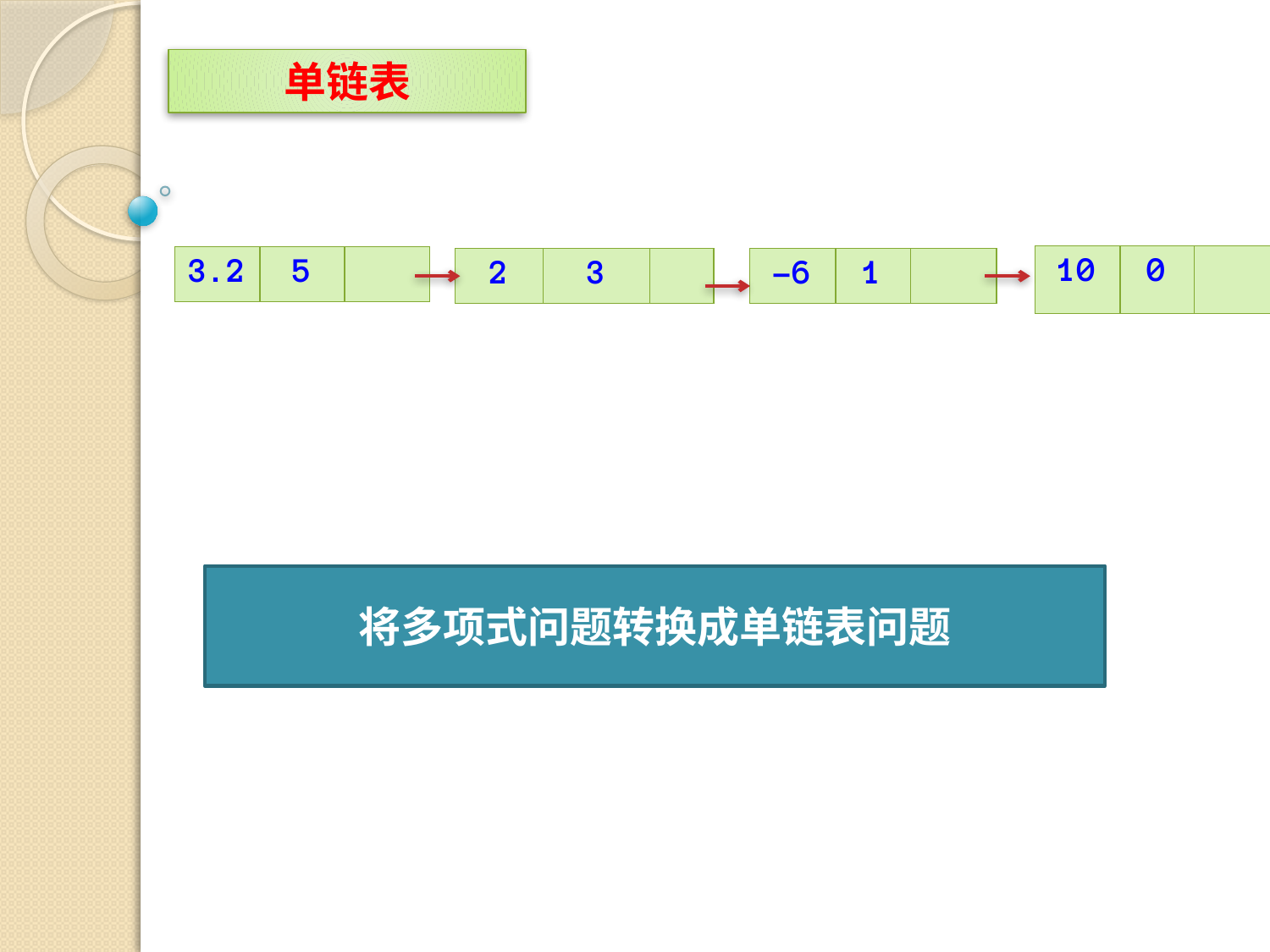

单链表

| 10 | 0 |  |
| --- | --- | --- |
| 3.2 | 5 |  |
| --- | --- | --- |
| 2 | 3 |  |
| --- | --- | --- |
| -6 | 1 |  |
| --- | --- | --- |
将多项式问题转换成单链表问题